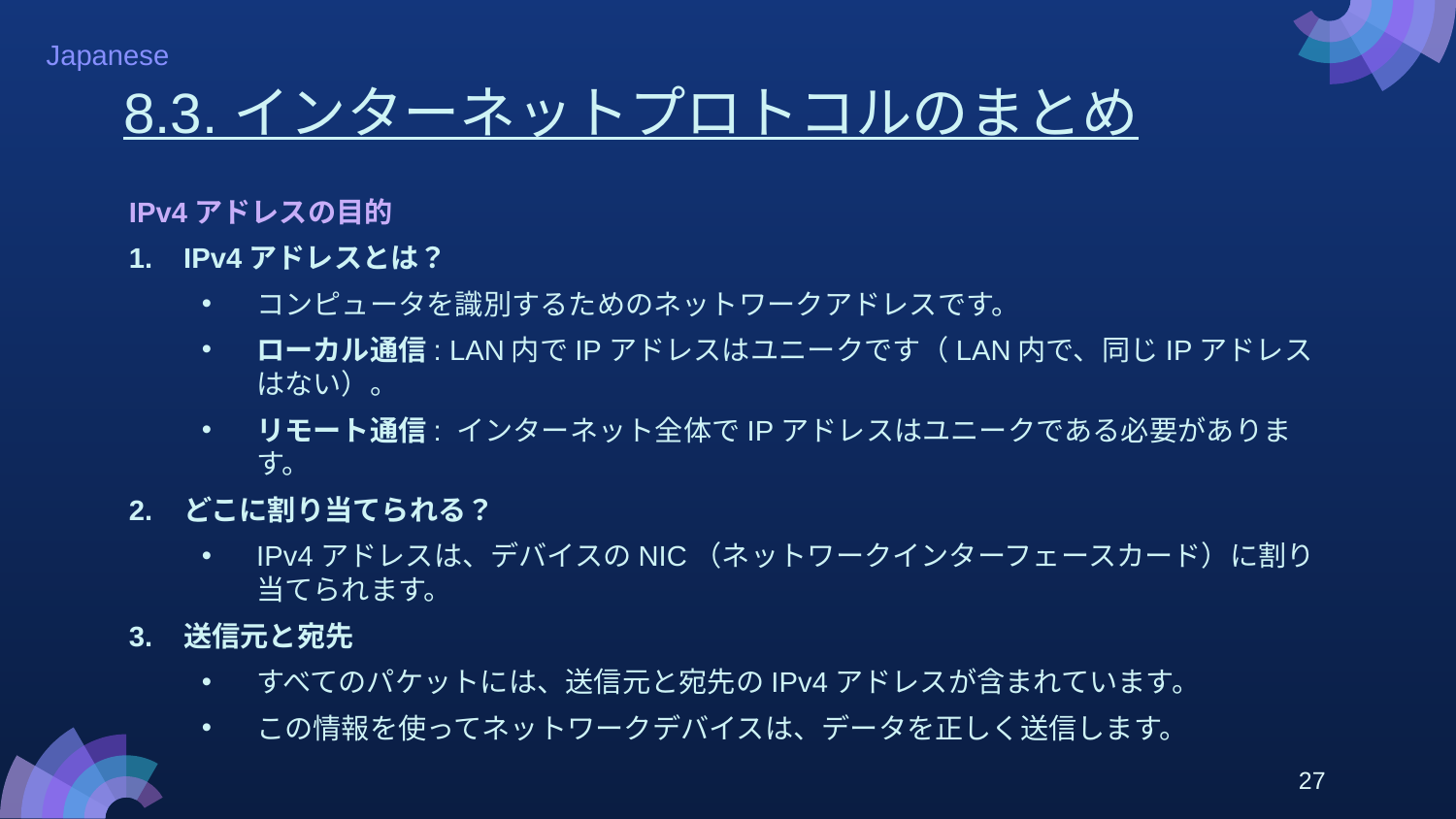

# 8.3. インターネットプロトコルのまとめ
IPv4アドレスの目的
IPv4アドレスとは？
コンピュータを識別するためのネットワークアドレスです。
ローカル通信: LAN内でIPアドレスはユニークです（LAN内で、同じIPアドレスはない）。
リモート通信: インターネット全体でIPアドレスはユニークである必要があります。
どこに割り当てられる？
IPv4アドレスは、デバイスのNIC（ネットワークインターフェースカード）に割り当てられます。
送信元と宛先
すべてのパケットには、送信元と宛先のIPv4アドレスが含まれています。
この情報を使ってネットワークデバイスは、データを正しく送信します。
27